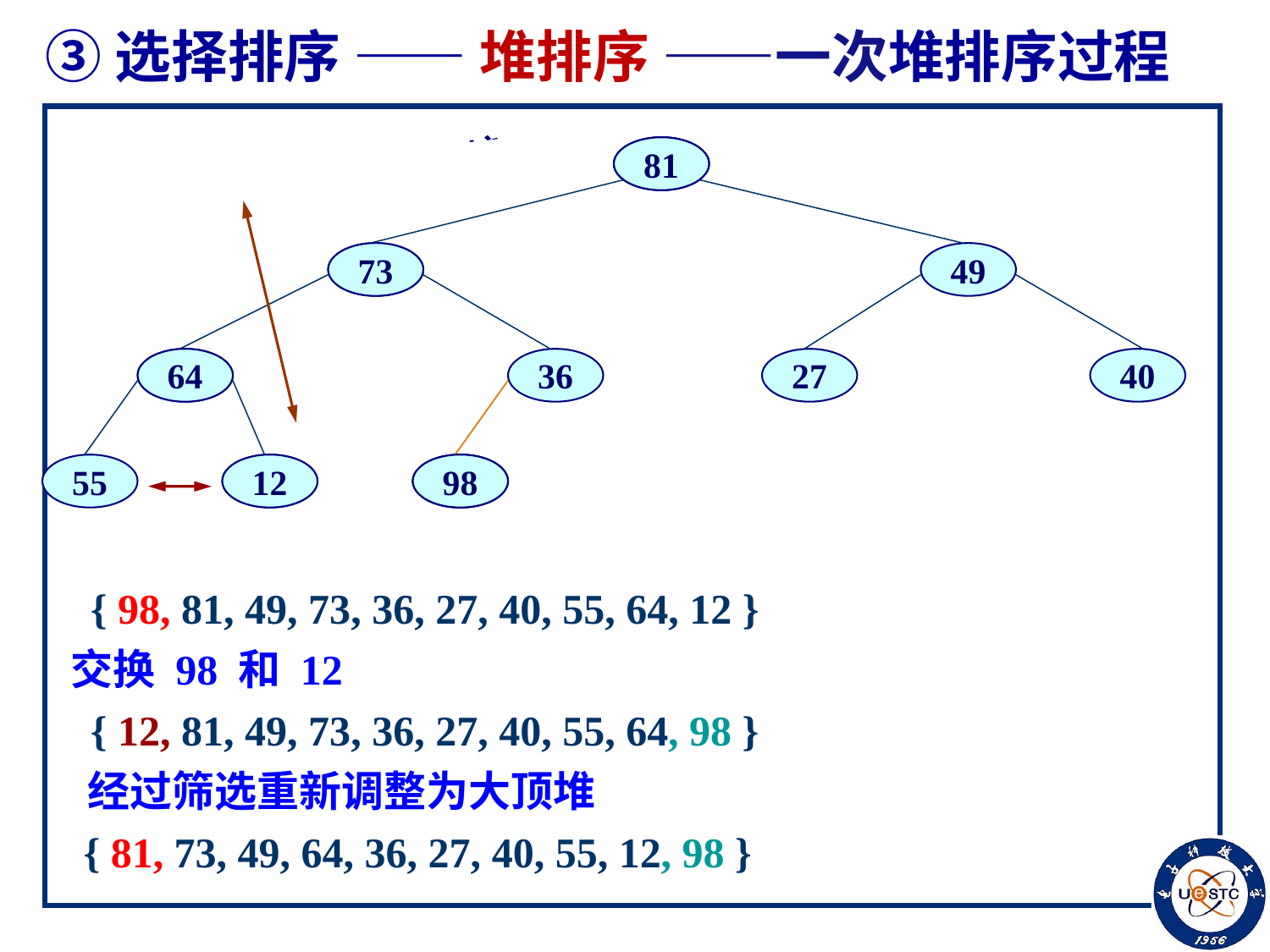

# ③选择排序 —— 堆排序 ——一次堆排序过程

12
比较

98
12
81

比较

81
73
49

73
64
36
27
40

55
64
12
12
98
98

{ 98, 81, 49, 73, 36, 27, 40, 55, 64, 12 }
交换 98 和 12
{ 12, 81, 49, 73, 36, 27, 40, 55, 64, 98 }
经过筛选重新调整为大顶堆
{ 81, 73, 49, 64, 36, 27, 40, 55, 12, 98 }